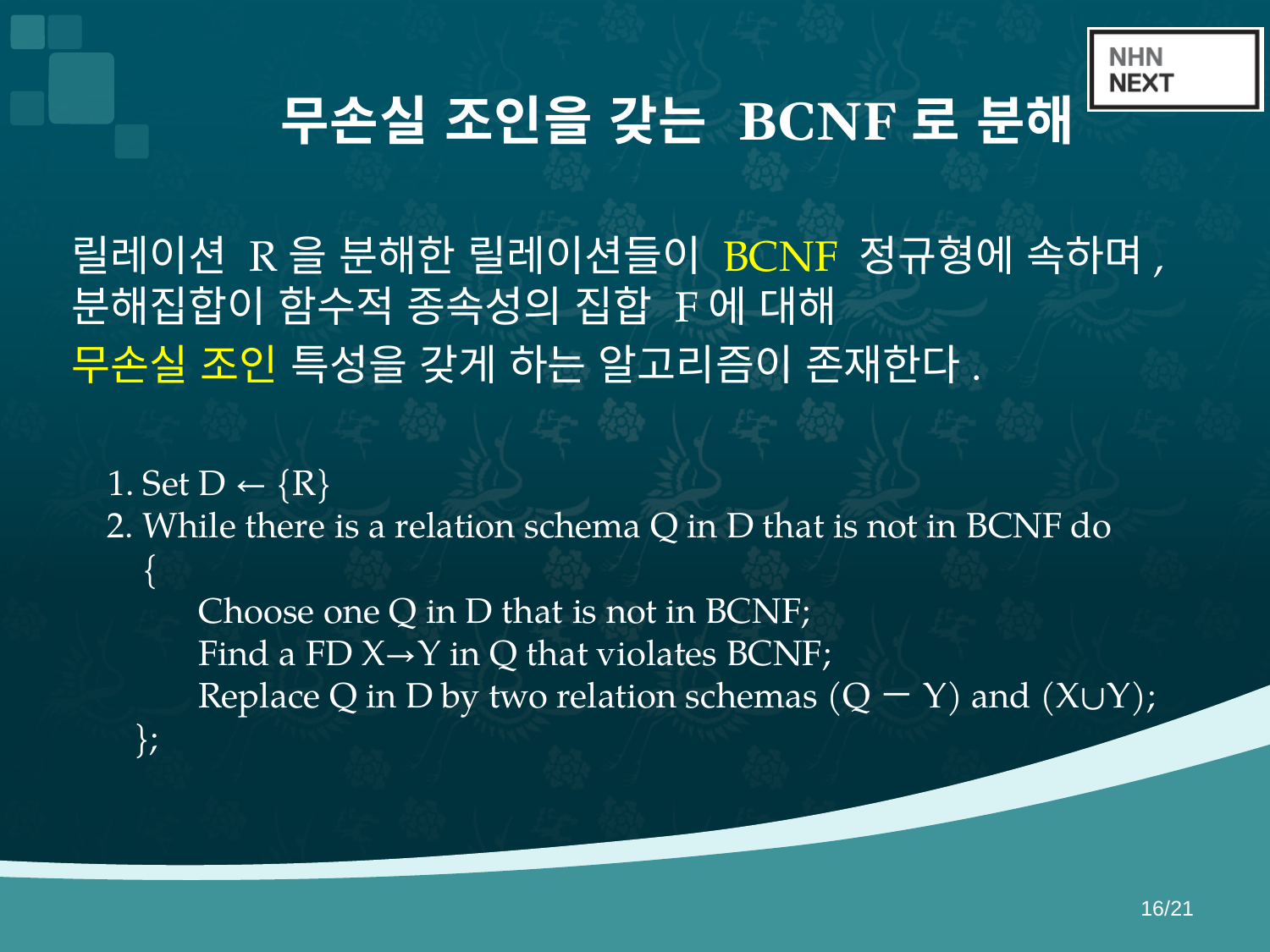

# 무손실 조인을 갖는 BCNF로 분해
릴레이션 R을 분해한 릴레이션들이 BCNF 정규형에 속하며, 분해집합이 함수적 종속성의 집합 F에 대해
무손실 조인 특성을 갖게 하는 알고리즘이 존재한다.

    1. Set D ← {R}
    2. While there is a relation schema Q in D that is not in BCNF do
        {
	Choose one Q in D that is not in BCNF;
	Find a FD X→Y in Q that violates BCNF;
	Replace Q in D by two relation schemas (Q－Y) and (X∪Y);
       };
16/21